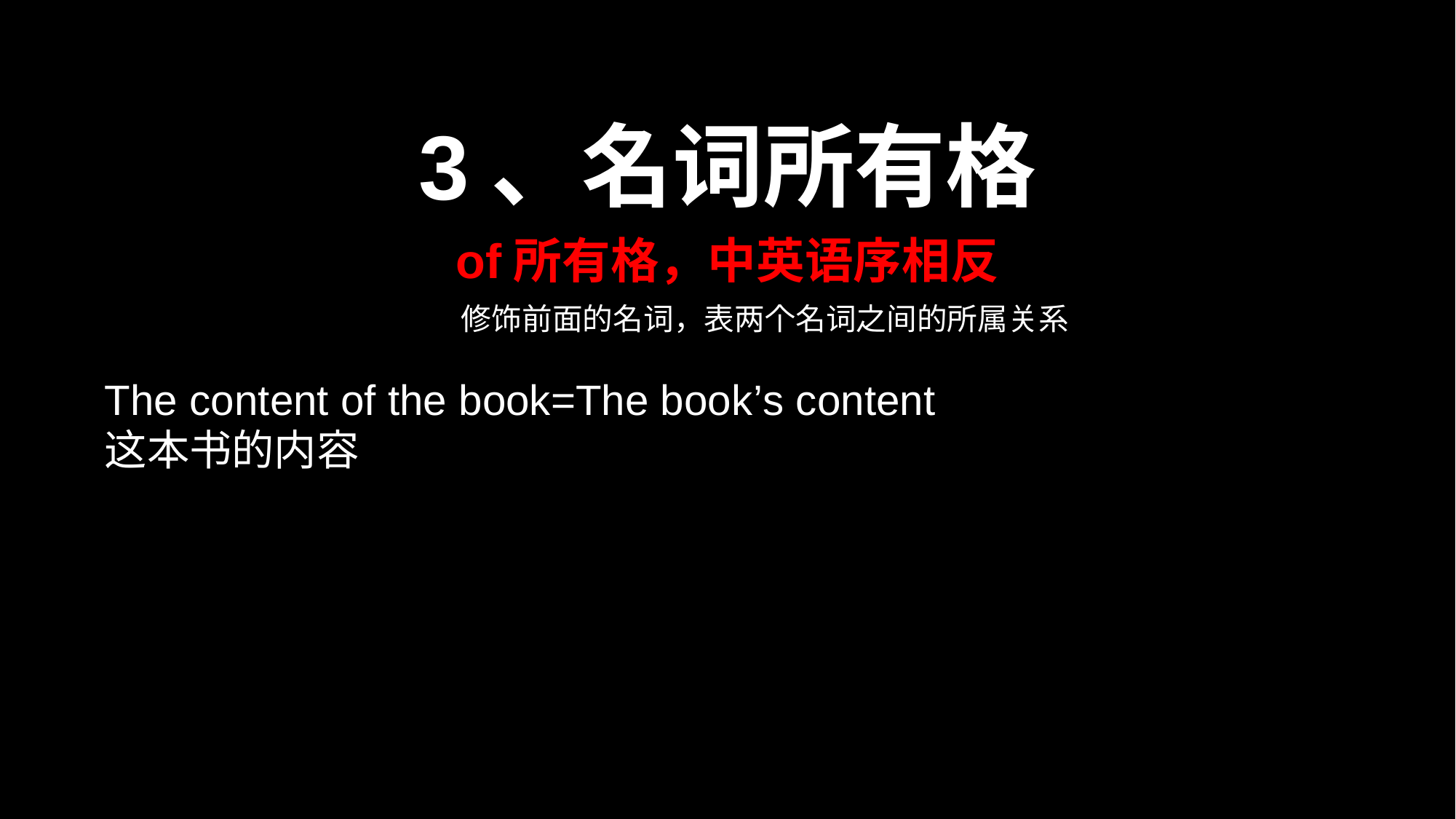

3、名词所有格
of所有格，中英语序相反
修饰前面的名词，表两个名词之间的所属关系

The content of the book=The book’s content
这本书的内容